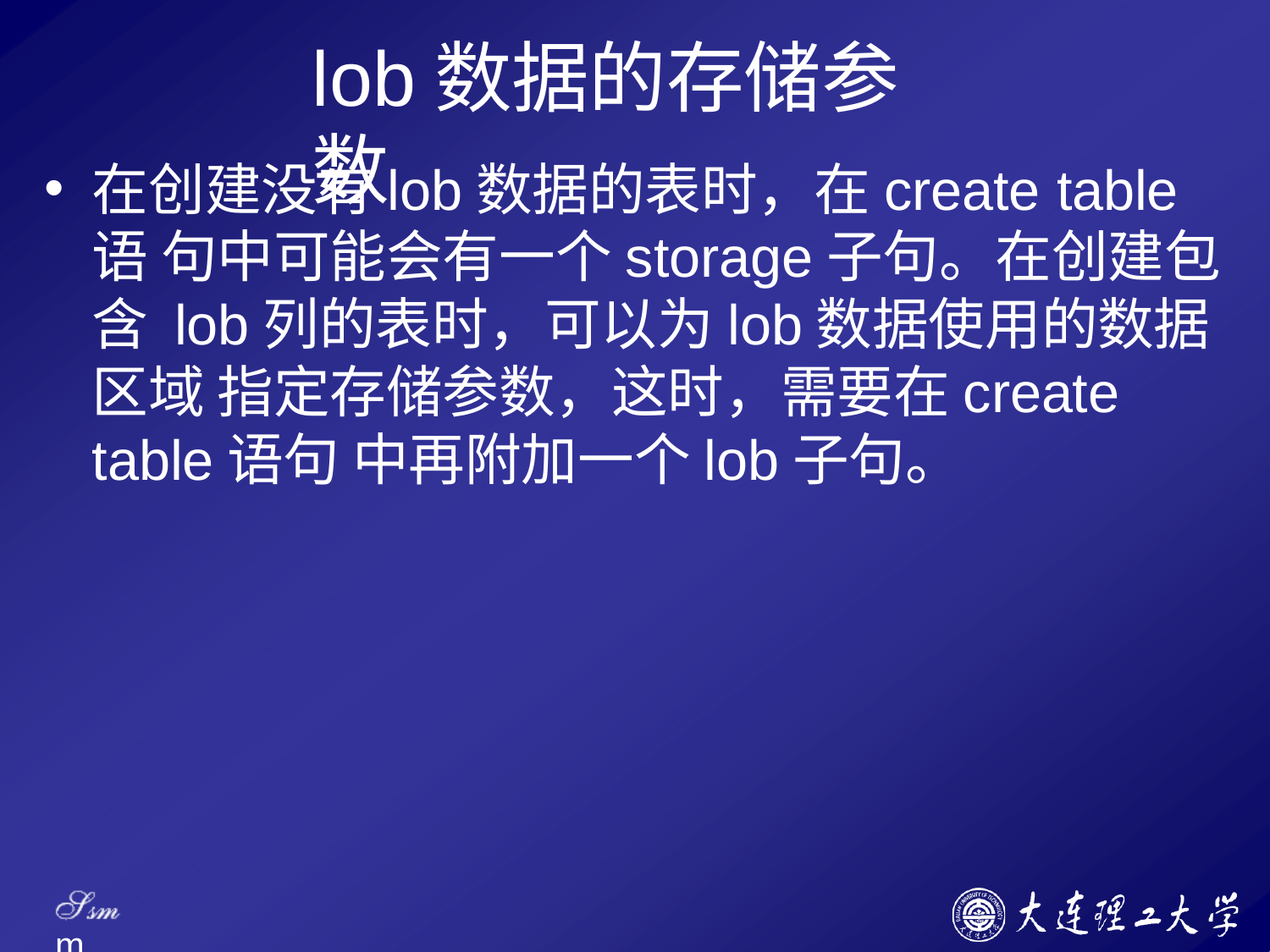

# lob数据的存储参数
在创建没有lob数据的表时，在create table语 句中可能会有一个storage子句。在创建包含 lob列的表时，可以为lob数据使用的数据区域 指定存储参数，这时，需要在create table语句 中再附加一个lob子句。

Ssm